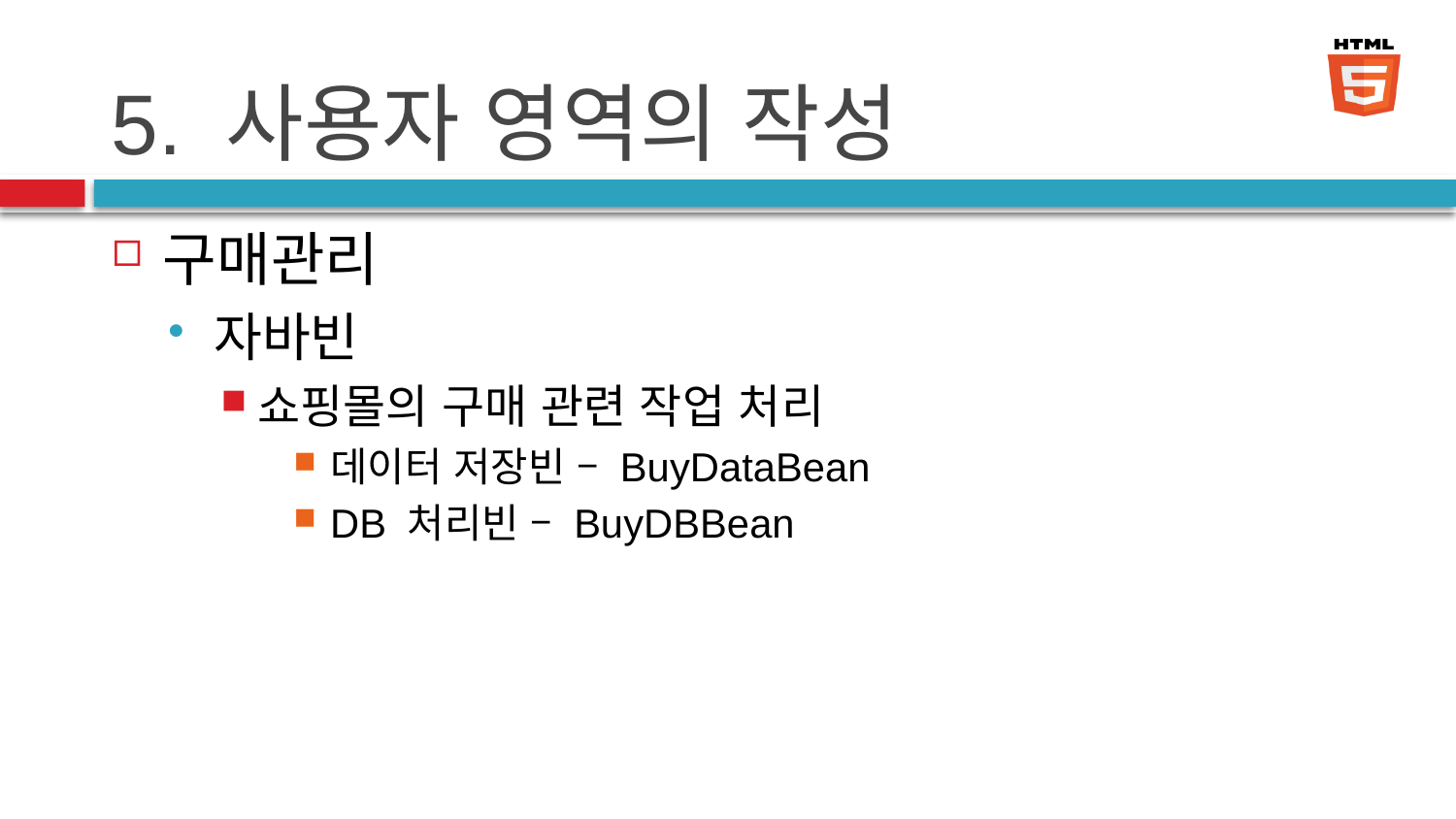

# 5. 사용자 영역의 작성
구매관리
자바빈
쇼핑몰의 구매 관련 작업 처리
데이터 저장빈 – BuyDataBean
DB 처리빈 – BuyDBBean